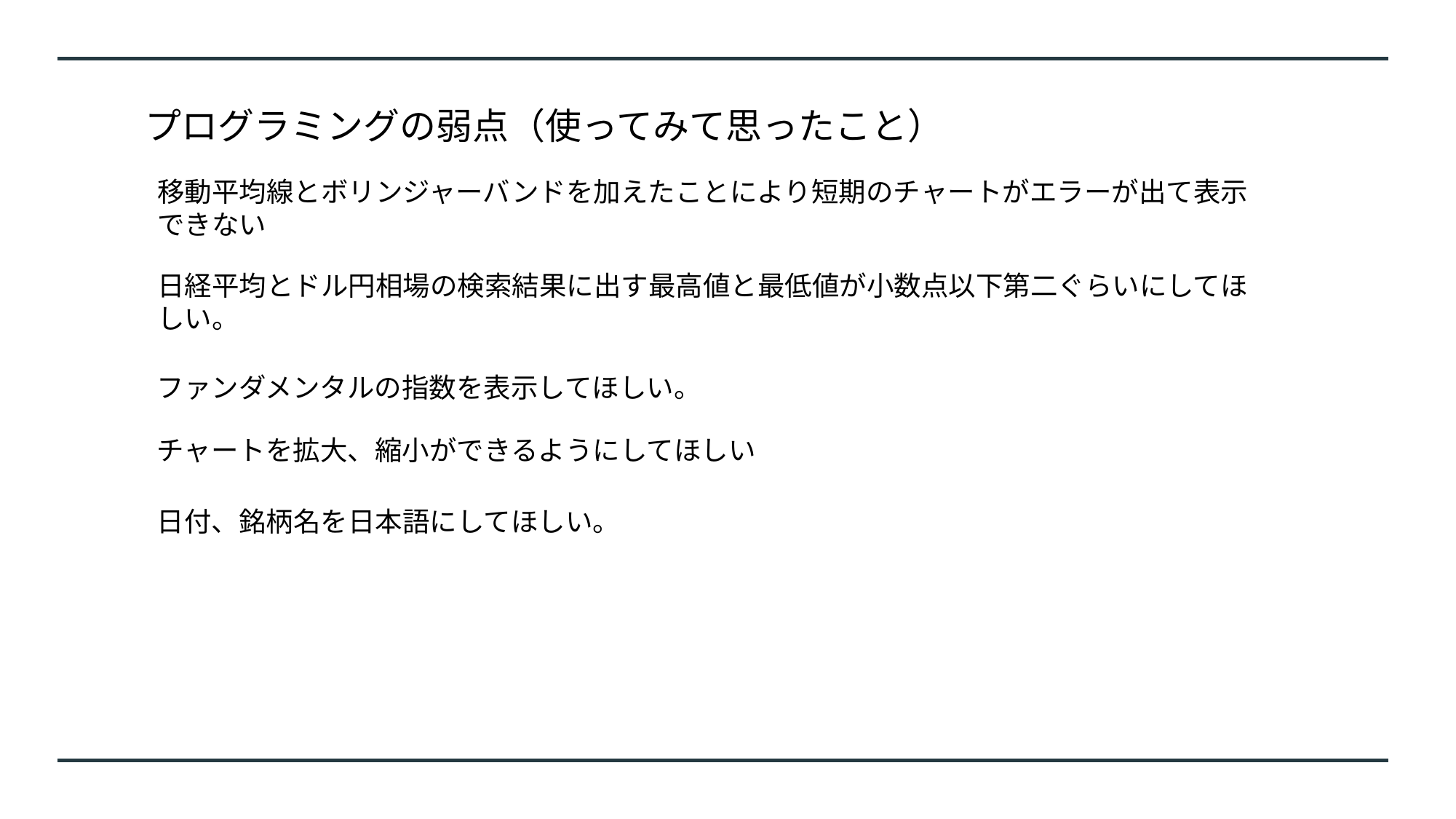

プログラミングの弱点（使ってみて思ったこと）
移動平均線とボリンジャーバンドを加えたことにより短期のチャートがエラーが出て表示できない
日経平均とドル円相場の検索結果に出す最高値と最低値が小数点以下第二ぐらいにしてほしい。
ファンダメンタルの指数を表示してほしい。
チャートを拡大、縮小ができるようにしてほしい
日付、銘柄名を日本語にしてほしい。